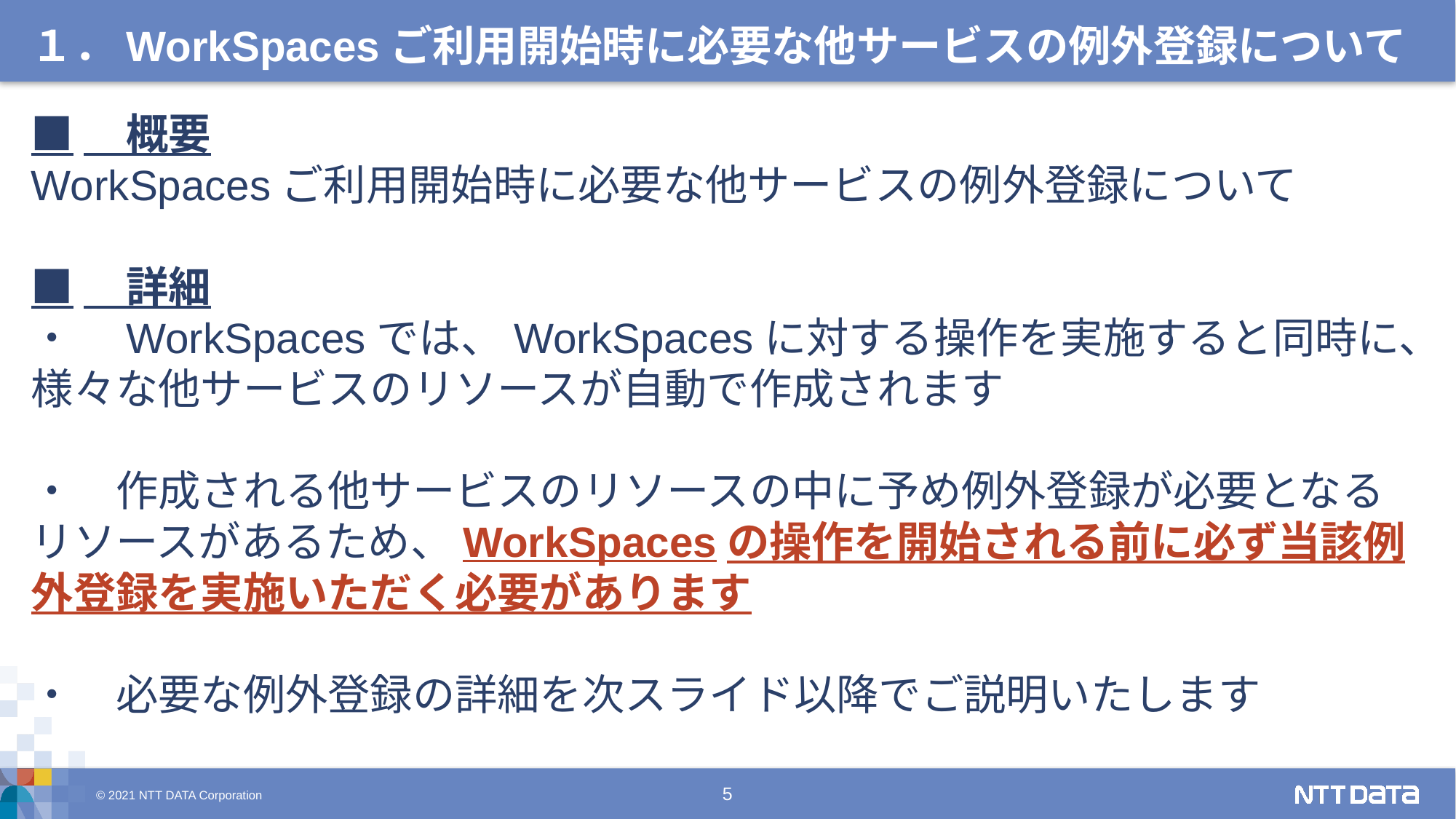

１．WorkSpacesご利用開始時に必要な他サービスの例外登録について
■　概要
WorkSpacesご利用開始時に必要な他サービスの例外登録について

■　詳細
・　WorkSpacesでは、WorkSpacesに対する操作を実施すると同時に、様々な他サービスのリソースが自動で作成されます

・　作成される他サービスのリソースの中に予め例外登録が必要となるリソースがあるため、WorkSpacesの操作を開始される前に必ず当該例外登録を実施いただく必要があります

・　必要な例外登録の詳細を次スライド以降でご説明いたします